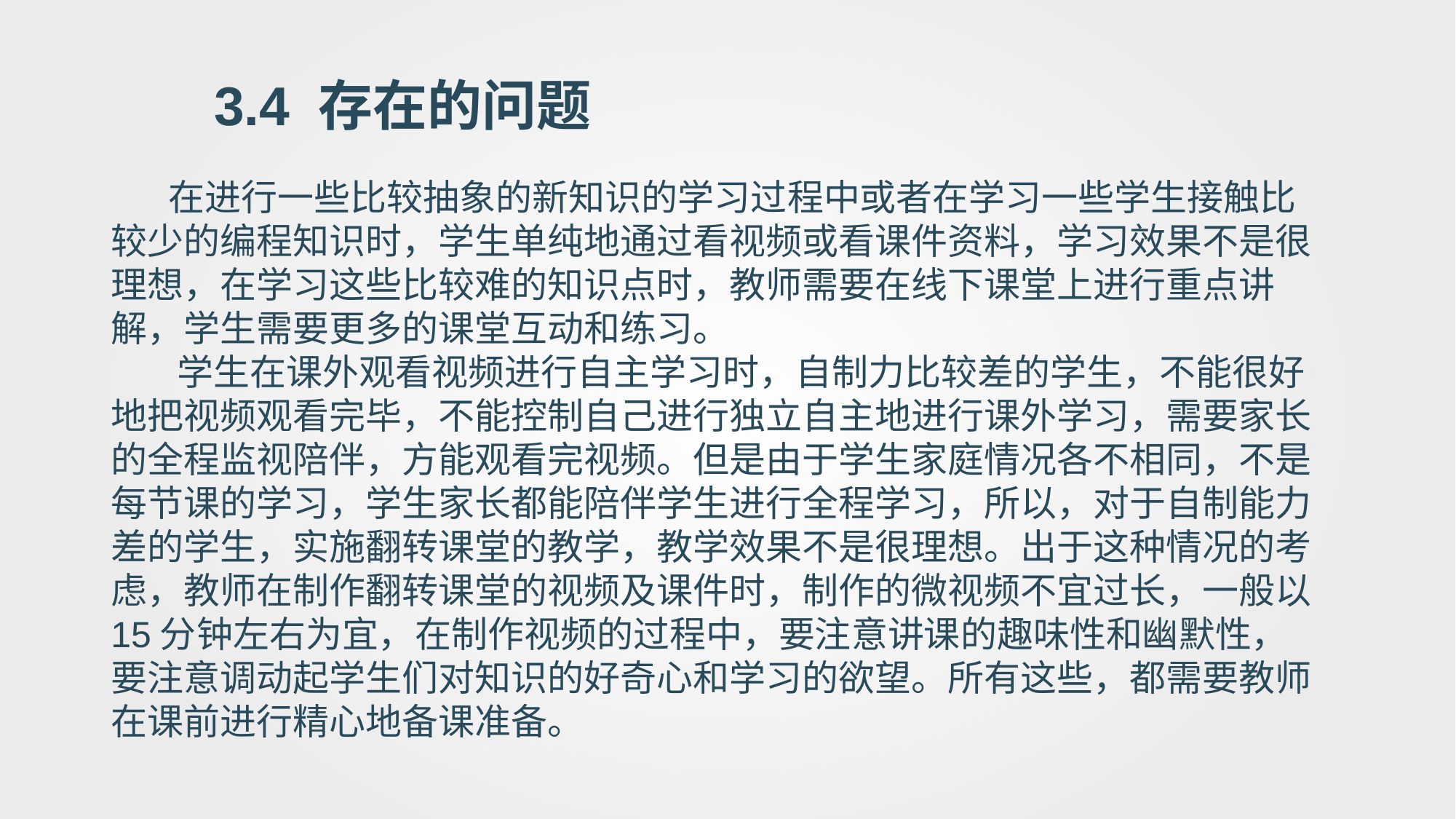

3.4 存在的问题

      在进行一些比较抽象的新知识的学习过程中或者在学习一些学生接触比较少的编程知识时，学生单纯地通过看视频或看课件资料，学习效果不是很理想，在学习这些比较难的知识点时，教师需要在线下课堂上进行重点讲解，学生需要更多的课堂互动和练习。
       学生在课外观看视频进行自主学习时，自制力比较差的学生，不能很好地把视频观看完毕，不能控制自己进行独立自主地进行课外学习，需要家长的全程监视陪伴，方能观看完视频。但是由于学生家庭情况各不相同，不是每节课的学习，学生家长都能陪伴学生进行全程学习，所以，对于自制能力差的学生，实施翻转课堂的教学，教学效果不是很理想。出于这种情况的考虑，教师在制作翻转课堂的视频及课件时，制作的微视频不宜过长，一般以15分钟左右为宜，在制作视频的过程中，要注意讲课的趣味性和幽默性，要注意调动起学生们对知识的好奇心和学习的欲望。所有这些，都需要教师在课前进行精心地备课准备。